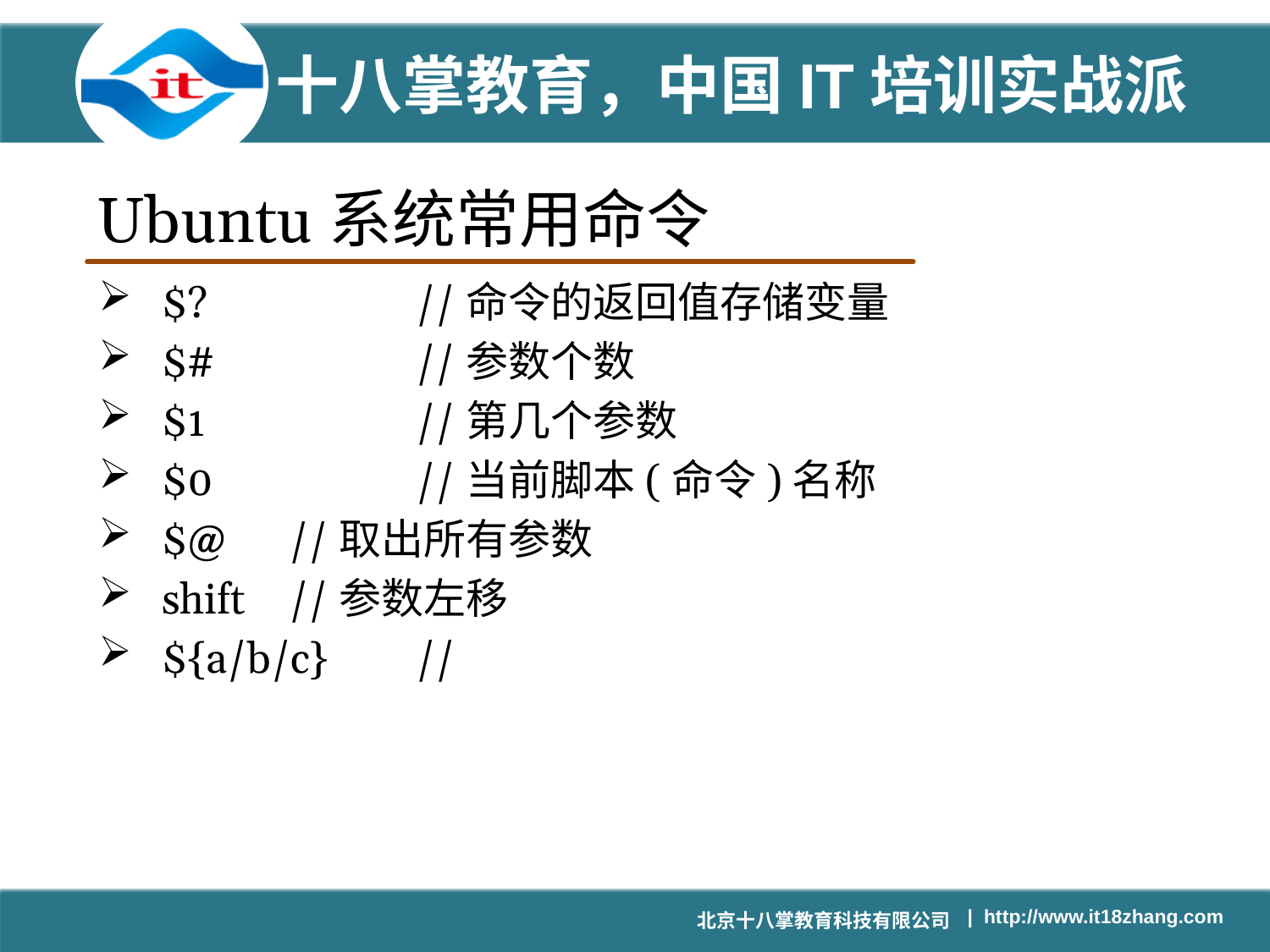

# Ubuntu系统常用命令
$?		//命令的返回值存储变量
$#		//参数个数
$1		//第几个参数
$0		//当前脚本(命令)名称
$@	//取出所有参数
shift	//参数左移
${a/b/c}	//